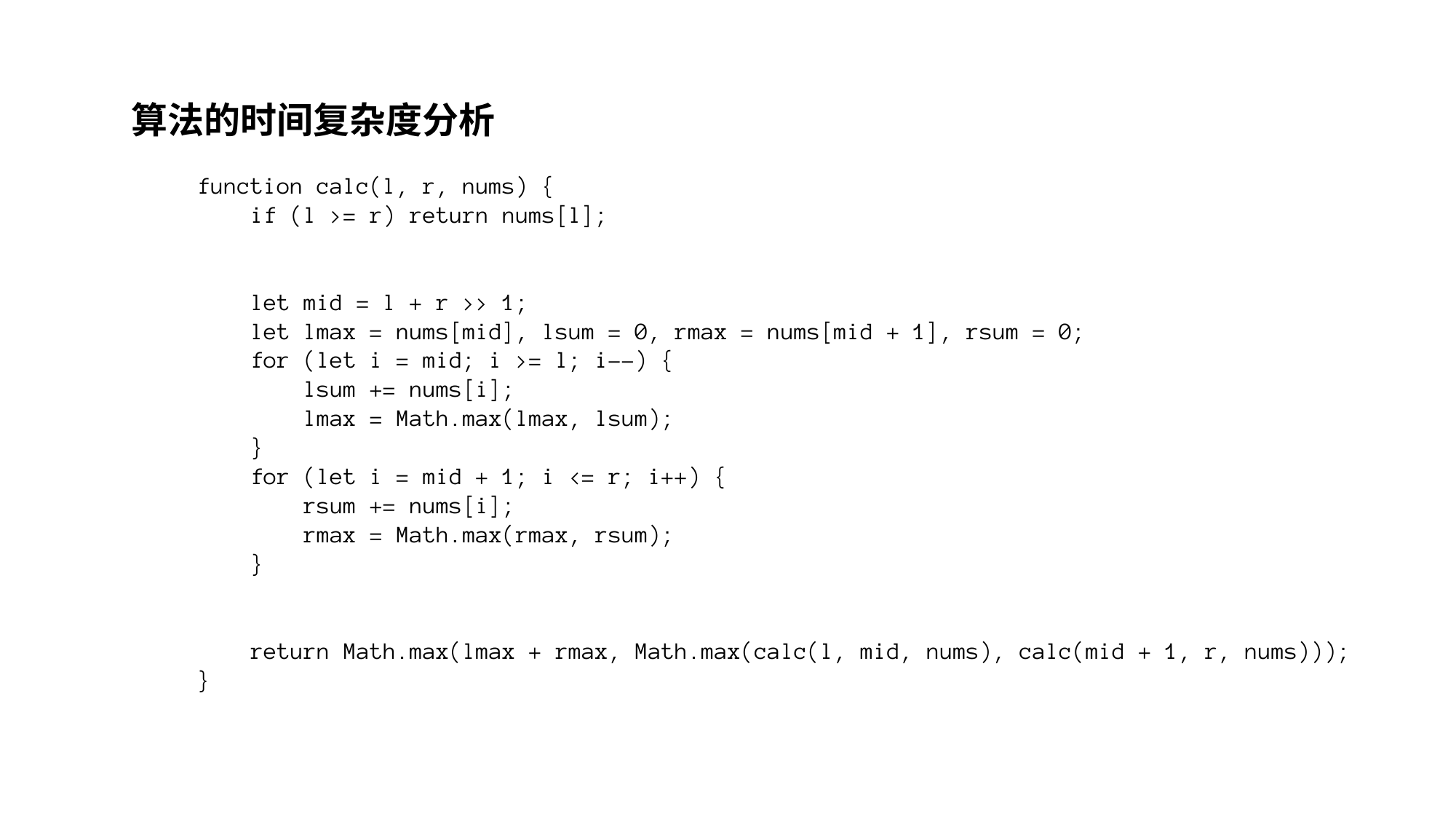

算法的时间复杂度分析
function calc(l, r, nums) {
    if (l >= r) return nums[l];

    let mid = l + r >> 1;
    let lmax = nums[mid], lsum = 0, rmax = nums[mid + 1], rsum = 0;
    for (let i = mid; i >= l; i--) {
        lsum += nums[i];
        lmax = Math.max(lmax, lsum);
    }
    for (let i = mid + 1; i <= r; i++) {
        rsum += nums[i];
        rmax = Math.max(rmax, rsum);
    }

    return Math.max(lmax + rmax, Math.max(calc(l, mid, nums), calc(mid + 1, r, nums)));
}